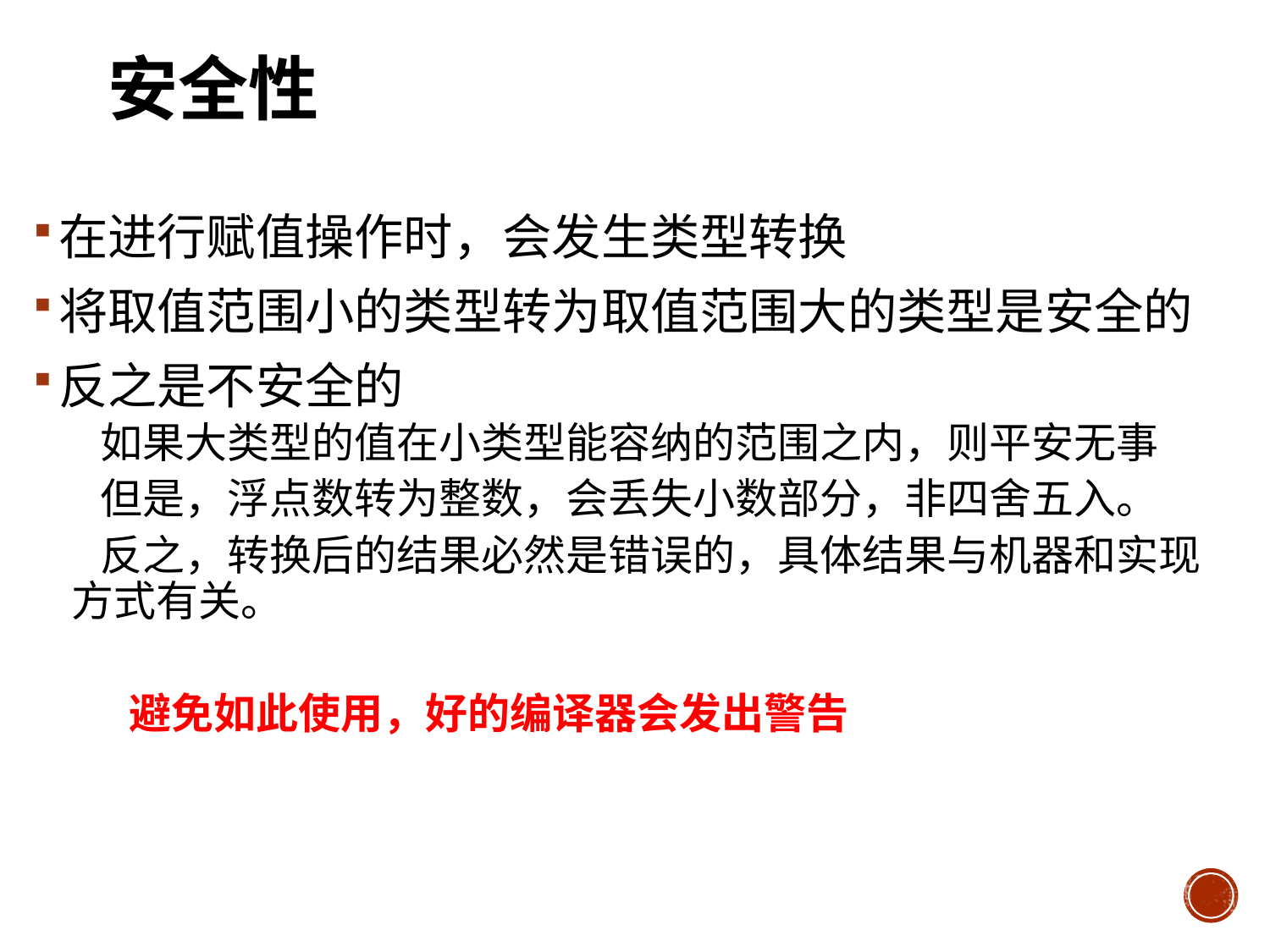

# 安全性
在进行赋值操作时，会发生类型转换
将取值范围小的类型转为取值范围大的类型是安全的
反之是不安全的
  如果大类型的值在小类型能容纳的范围之内，则平安无事
  但是，浮点数转为整数，会丢失小数部分，非四舍五入。
  反之，转换后的结果必然是错误的，具体结果与机器和实现方式有关。

     避免如此使用，好的编译器会发出警告

59